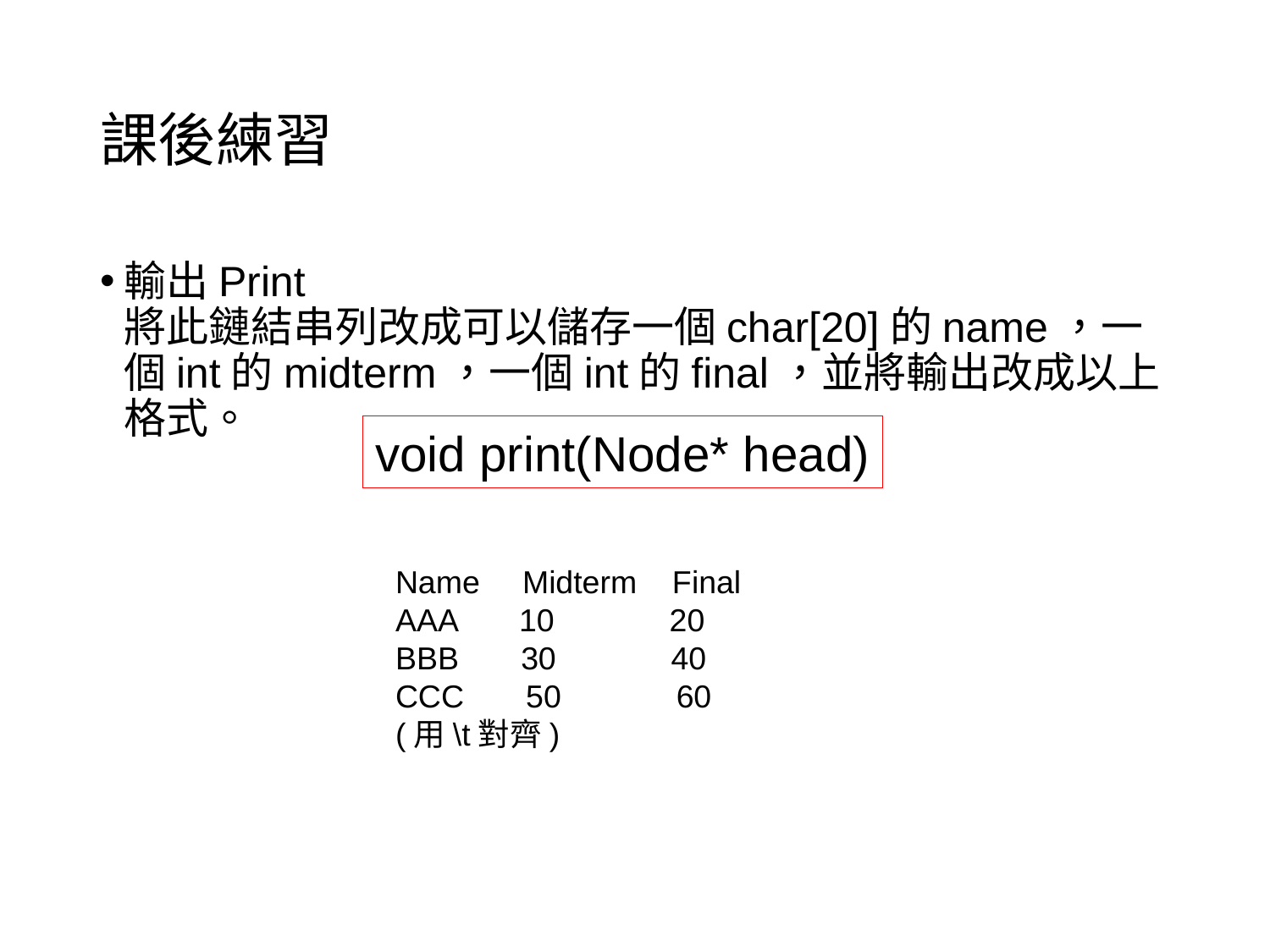

# 課後練習
輸出Print
將此鏈結串列改成可以儲存一個char[20]的name，一個int的midterm，一個int的final，並將輸出改成以上格式。
void print(Node* head)
Name	Midterm    Final
AAA       10             20
BBB       30             40
CCC       50             60
(用\t對齊)